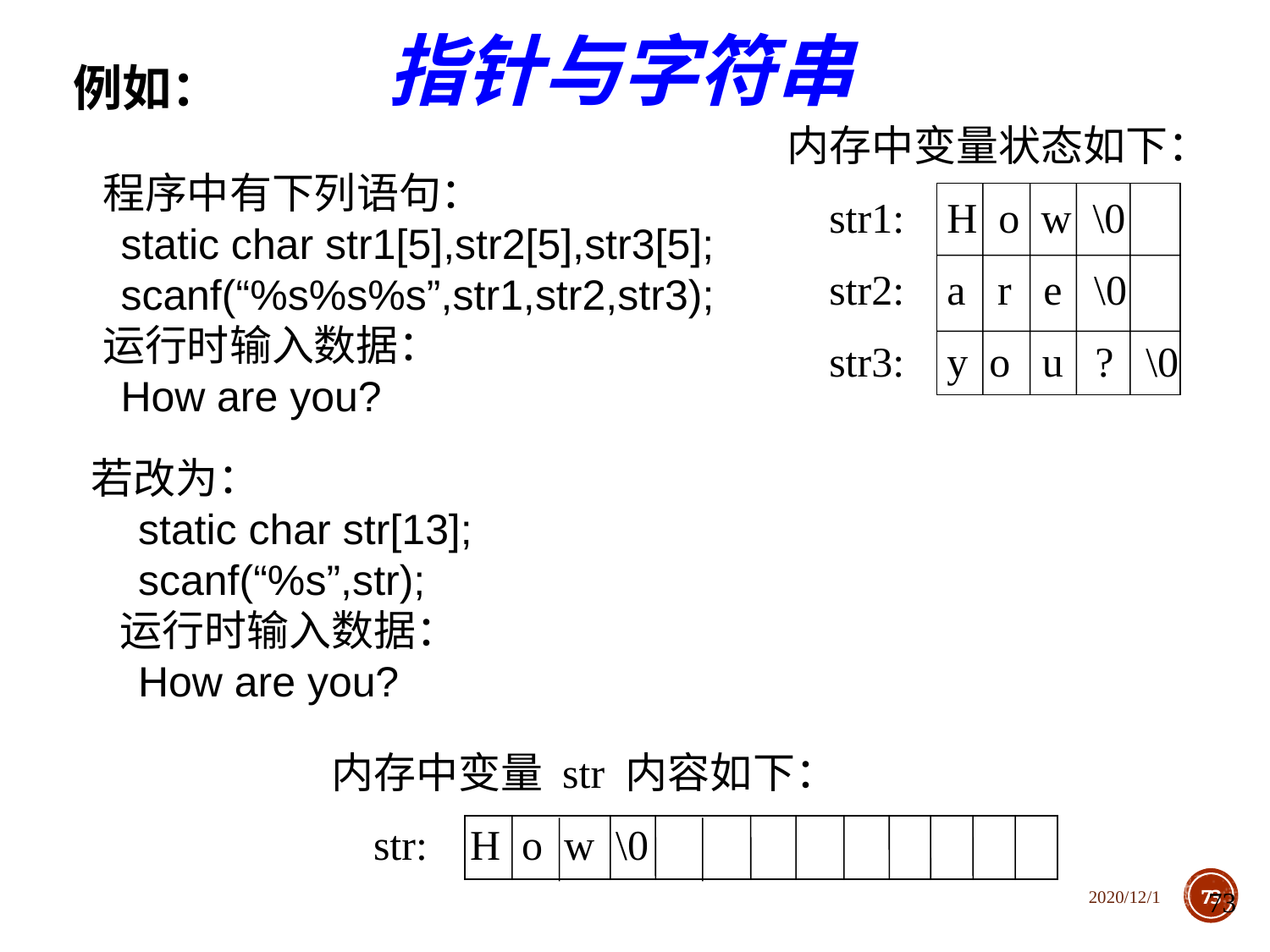

指针与字符串
例如：

  程序中有下列语句：
    static char str1[5],str2[5],str3[5];
    scanf(“%s%s%s”,str1,str2,str3);
  运行时输入数据：
    How are you?

内存中变量状态如下：
    str1:    H  o  w  \0
    str2:    a   r   e   \0
    str3:    y  o   u   ?   \0

若改为：
    static char str[13];
    scanf(“%s”,str);
  运行时输入数据：
    How are you?
内存中变量 str 内容如下：
    str:    H  o  w  \0

2020/12/1
73
73